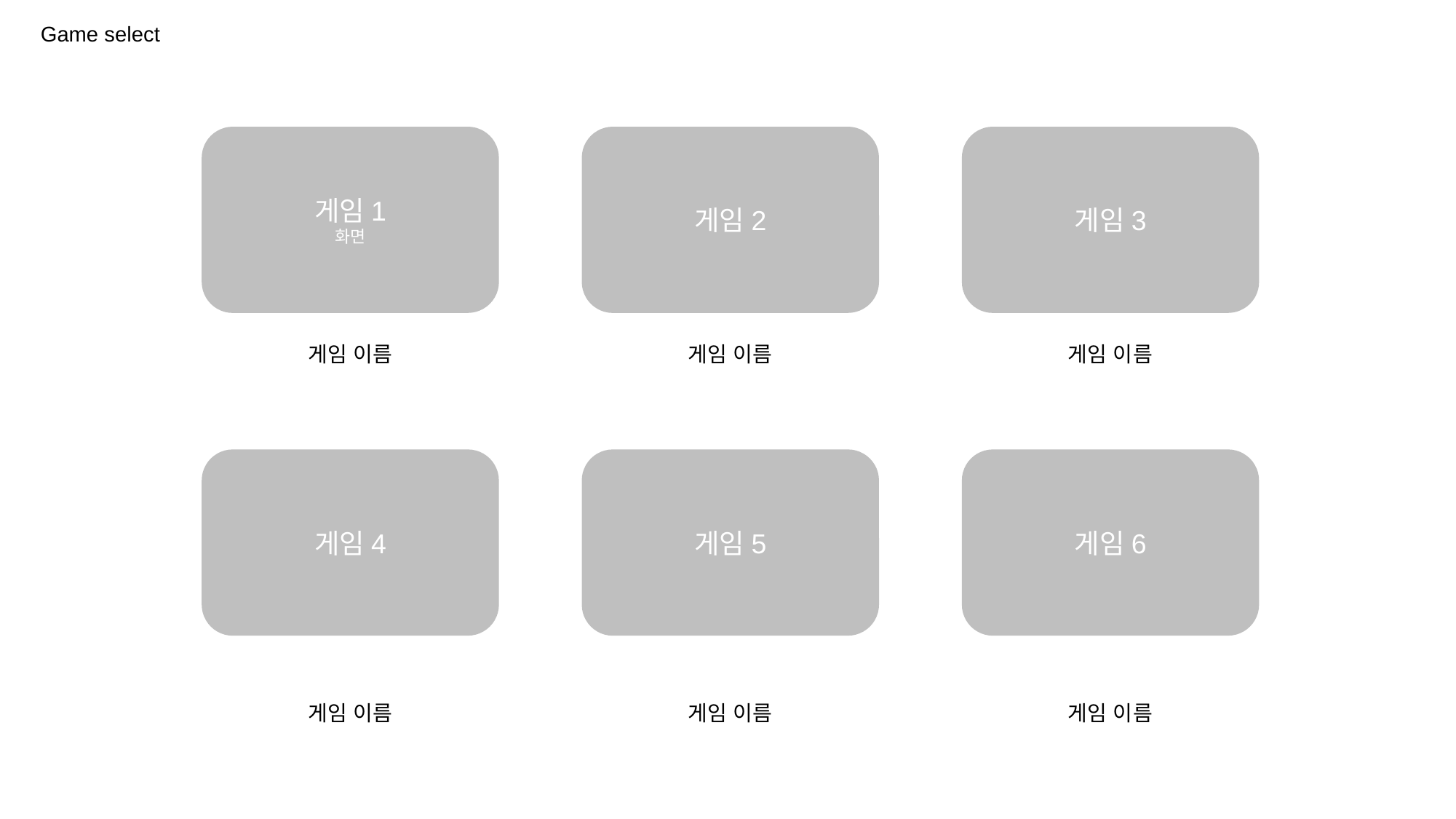

Game select
게임1
화면
게임2
게임3
게임 이름
게임 이름
게임 이름
게임4
게임5
게임6
게임 이름
게임 이름
게임 이름